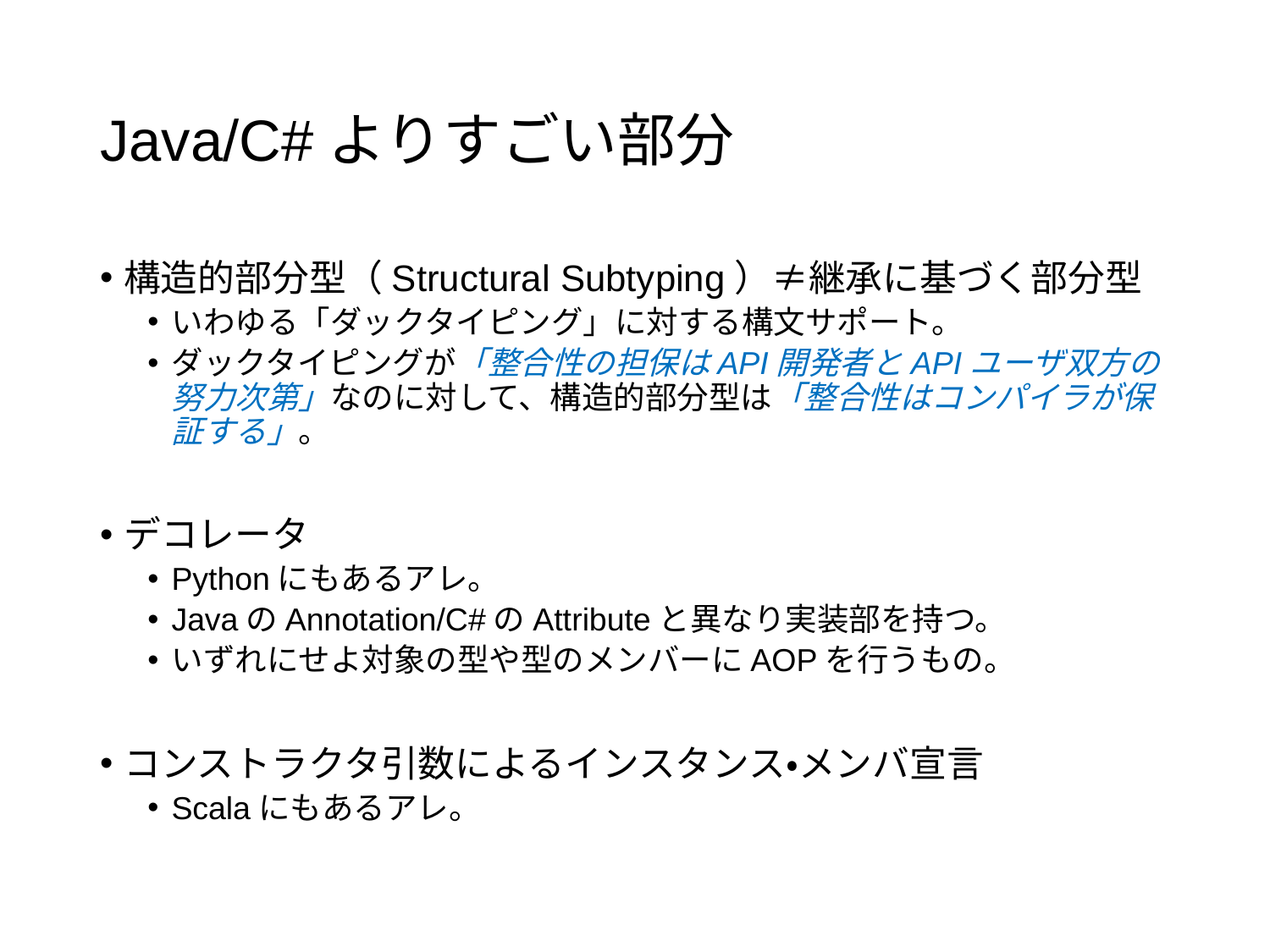

# Java/C#よりすごい部分
構造的部分型（Structural Subtyping）≠継承に基づく部分型
いわゆる「ダックタイピング」に対する構文サポート。
ダックタイピングが「整合性の担保はAPI開発者とAPIユーザ双方の努力次第」なのに対して、構造的部分型は「整合性はコンパイラが保証する」。

デコレータ
Pythonにもあるアレ。
JavaのAnnotation/C#のAttributeと異なり実装部を持つ。
いずれにせよ対象の型や型のメンバーにAOPを行うもの。

コンストラクタ引数によるインスタンス・メンバ宣言
Scalaにもあるアレ。